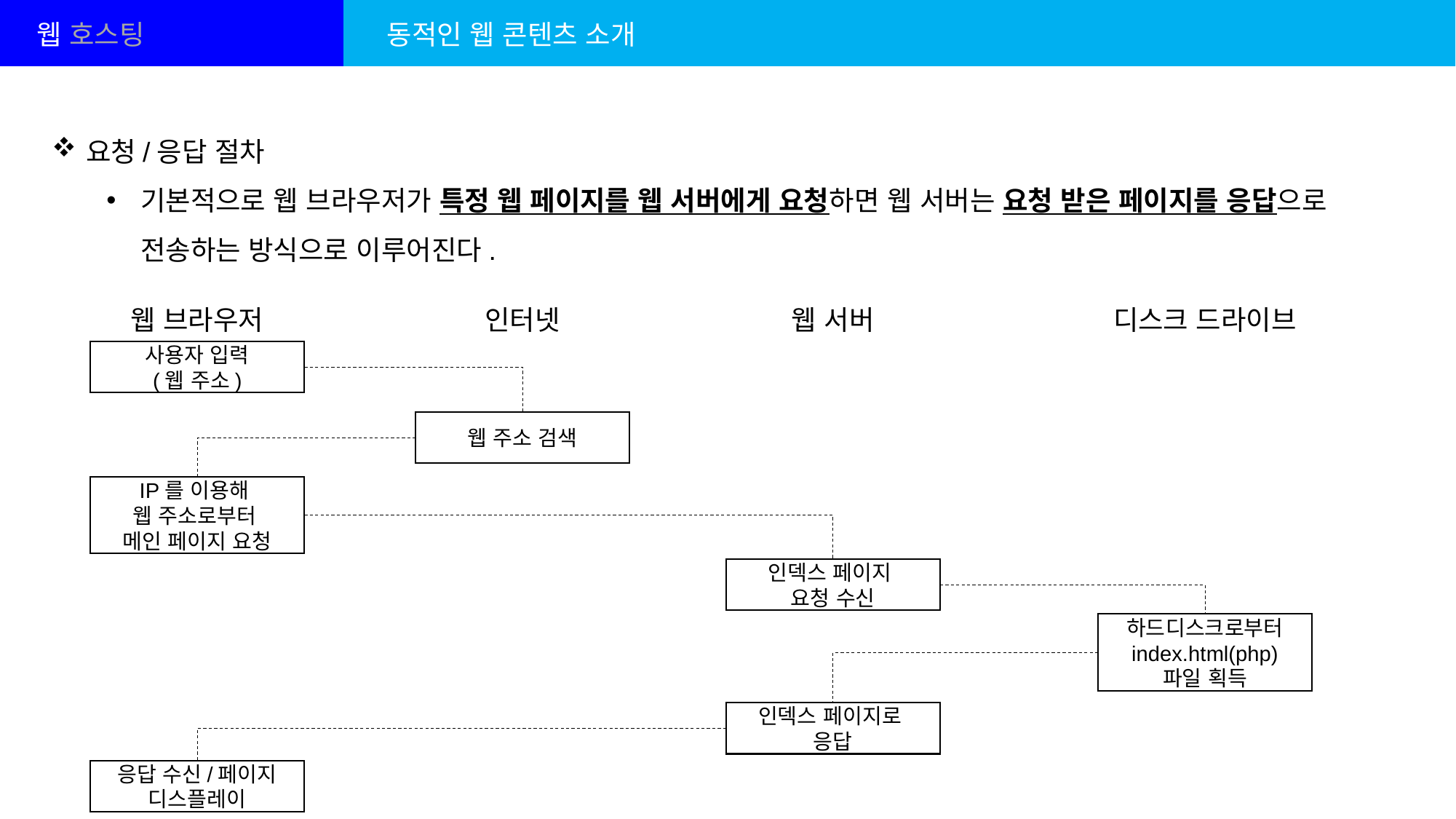

웹 호스팅
동적인 웹 콘텐츠 소개
요청/응답 절차
기본적으로 웹 브라우저가 특정 웹 페이지를 웹 서버에게 요청하면 웹 서버는 요청 받은 페이지를 응답으로 전송하는 방식으로 이루어진다.
웹 브라우저
인터넷
웹 서버
디스크 드라이브
사용자 입력
(웹 주소)
웹 주소 검색
IP를 이용해
웹 주소로부터
메인 페이지 요청
인덱스 페이지
요청 수신
하드디스크로부터 index.html(php)
파일 획득
인덱스 페이지로
응답
응답 수신/페이지 디스플레이